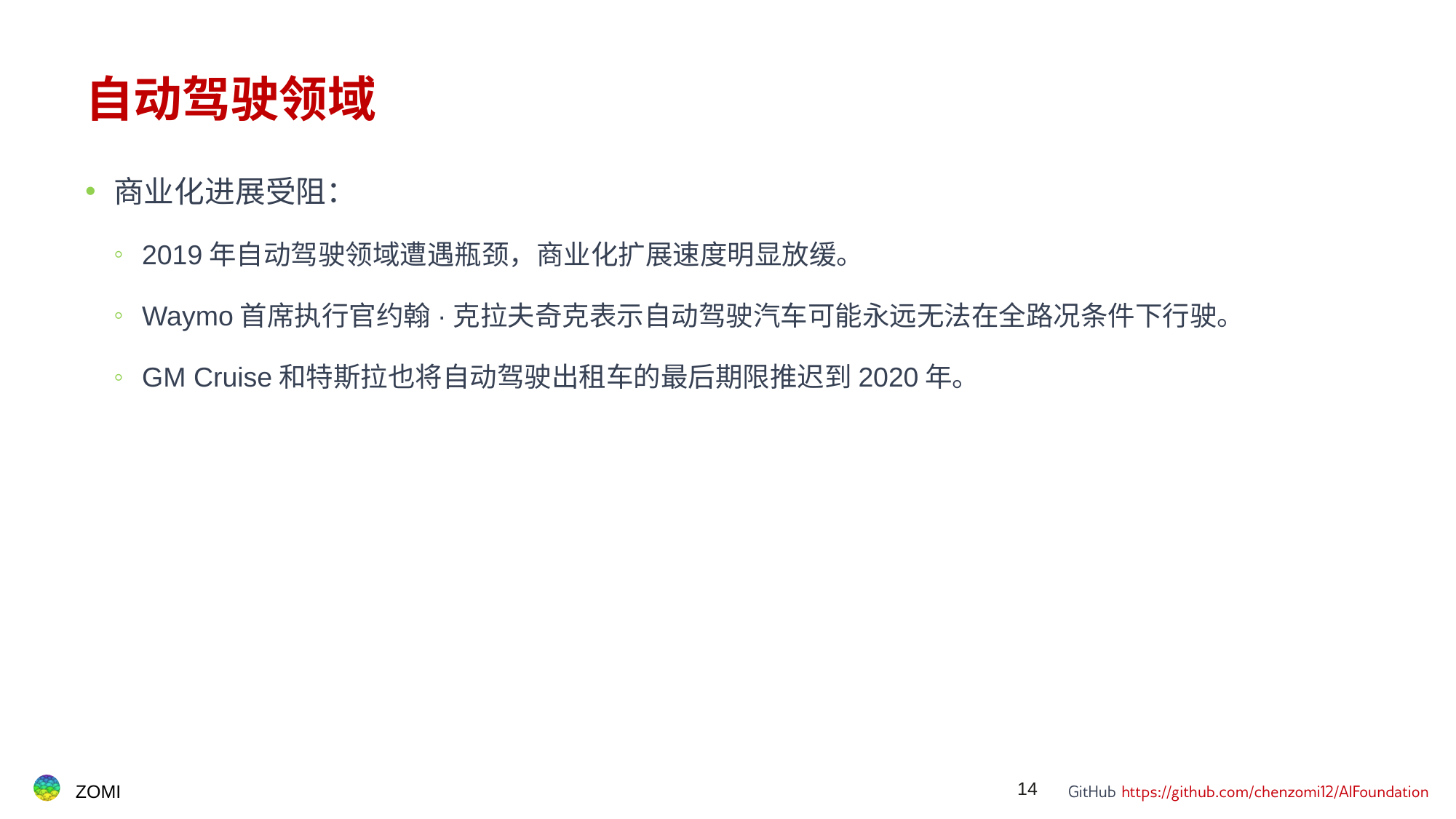

# 自动驾驶领域
商业化进展受阻：
2019年自动驾驶领域遭遇瓶颈，商业化扩展速度明显放缓。
Waymo首席执行官约翰·克拉夫奇克表示自动驾驶汽车可能永远无法在全路况条件下行驶。
GM Cruise和特斯拉也将自动驾驶出租车的最后期限推迟到2020年。